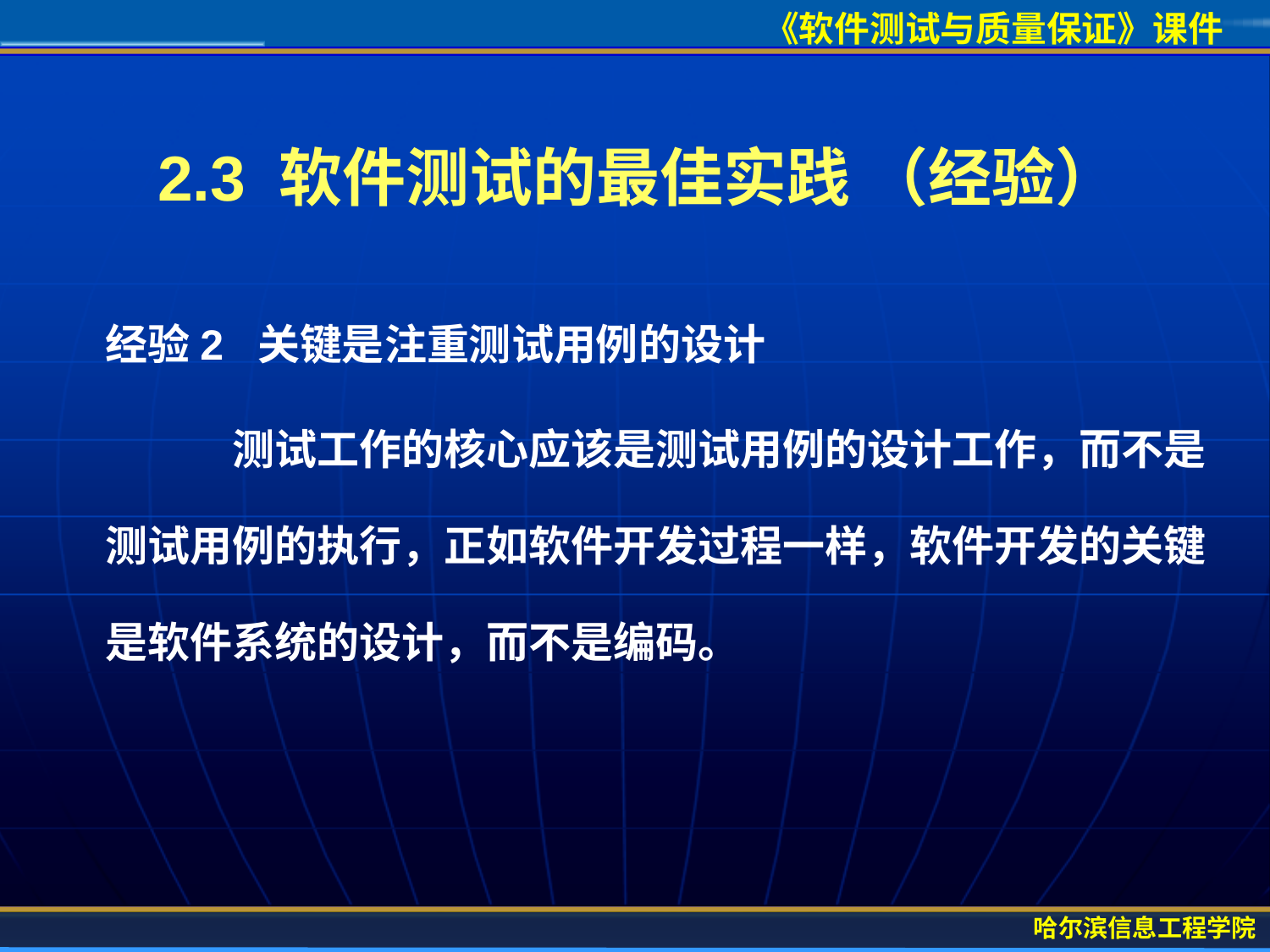

# 2.3 软件测试的最佳实践 （经验）
	经验2  关键是注重测试用例的设计
		测试工作的核心应该是测试用例的设计工作，而不是测试用例的执行，正如软件开发过程一样，软件开发的关键是软件系统的设计，而不是编码。